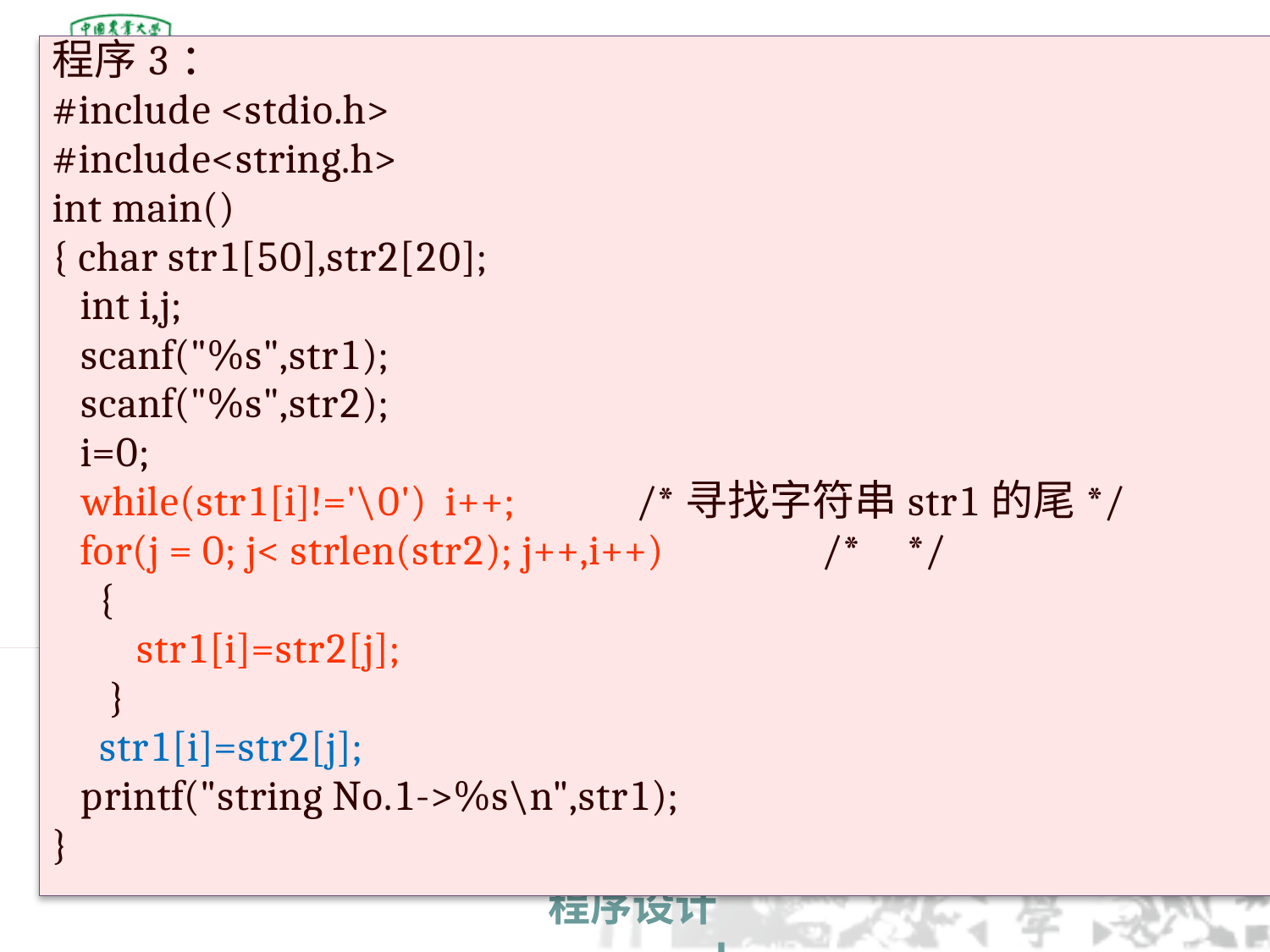

程序3：
#include <stdio.h>
#include<string.h>
int main()
{ char str1[50],str2[20];
   int i,j;
   scanf("%s",str1);
   scanf("%s",str2);
   i=0;
   while(str1[i]!='\0')  i++;             /*寻找字符串str1的尾*/
   for(j = 0; j< strlen(str2); j++,i++)                 /*     */
     {
         str1[i]=str2[j];
	 }
     str1[i]=str2[j];
   printf("string No.1->%s\n",str1);
}